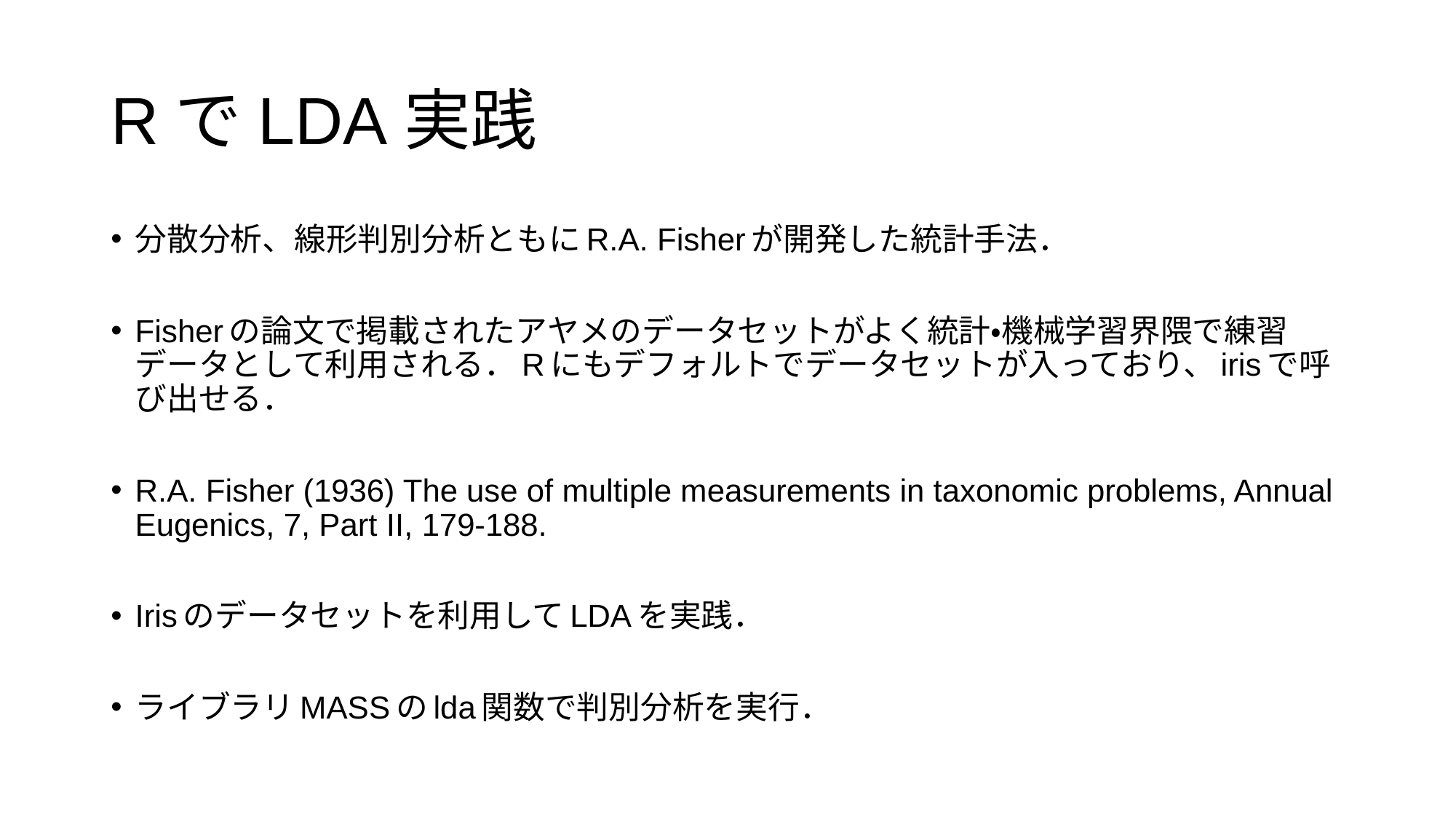

# RでLDA実践
分散分析、線形判別分析ともにR.A. Fisherが開発した統計手法．

Fisherの論文で掲載されたアヤメのデータセットがよく統計・機械学習界隈で練習データとして利用される．Rにもデフォルトでデータセットが入っており、irisで呼び出せる．

R.A. Fisher (1936) The use of multiple measurements in taxonomic problems, Annual Eugenics, 7, Part II, 179-188.

Irisのデータセットを利用してLDAを実践．

ライブラリMASSのlda関数で判別分析を実行．